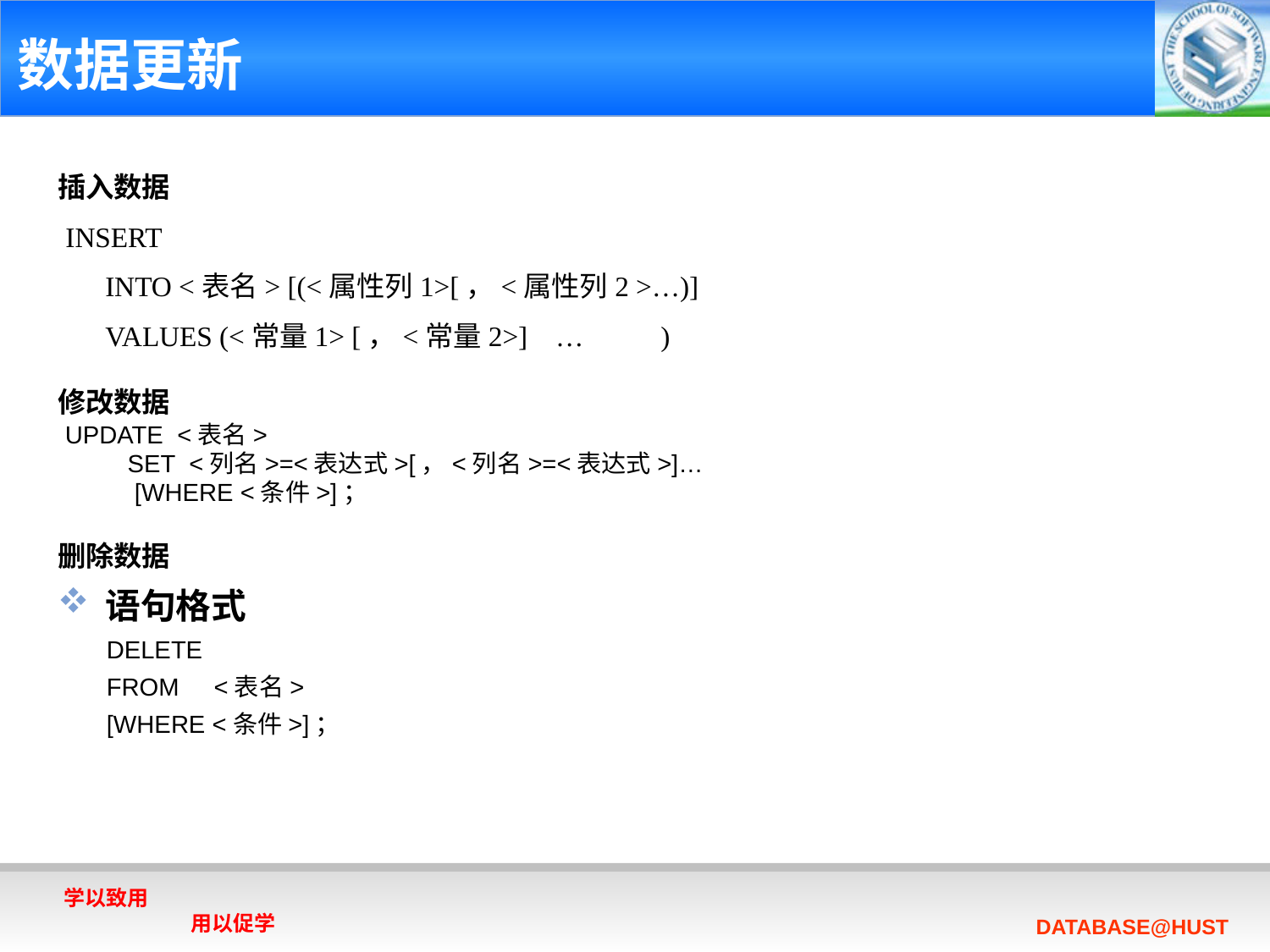

# 数据更新
插入数据
 INSERT
	INTO <表名> [(<属性列1>[，<属性列2 >…)]
	VALUES (<常量1> [，<常量2>]    …           )
修改数据
 UPDATE  <表名>
          SET  <列名>=<表达式>[，<列名>=<表达式>]…
           [WHERE <条件>]；
删除数据
语句格式
       DELETE
       FROM     <表名>
       [WHERE <条件>]；